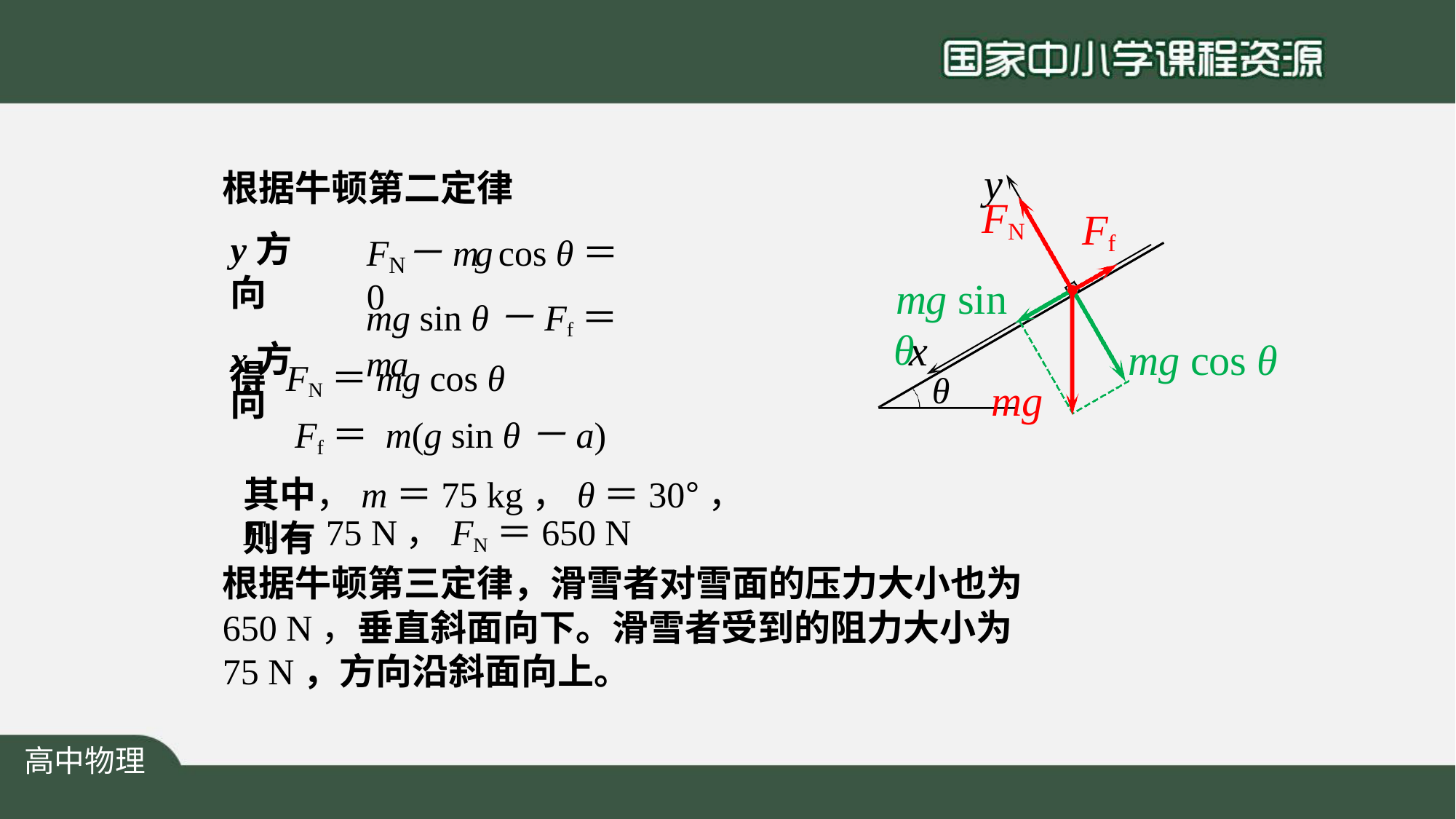

y  FN
mg sin θ
根据牛顿第二定律

Ff
y方向
x方向
F	－mg cos θ＝0
N
mg sin θ－Ff＝ma

x
θ
mg cos θ
得	FN＝mg cos θ
Ff＝ m(g sin θ－a)
其中，m＝75 kg，θ＝30°，则有
mg
Ff＝75 N，FN＝650 N
根据牛顿第三定律，滑雪者对雪面的压力大小也为
650 N，垂直斜面向下。滑雪者受到的阻力大小为
75 N，方向沿斜面向上。
高中物理